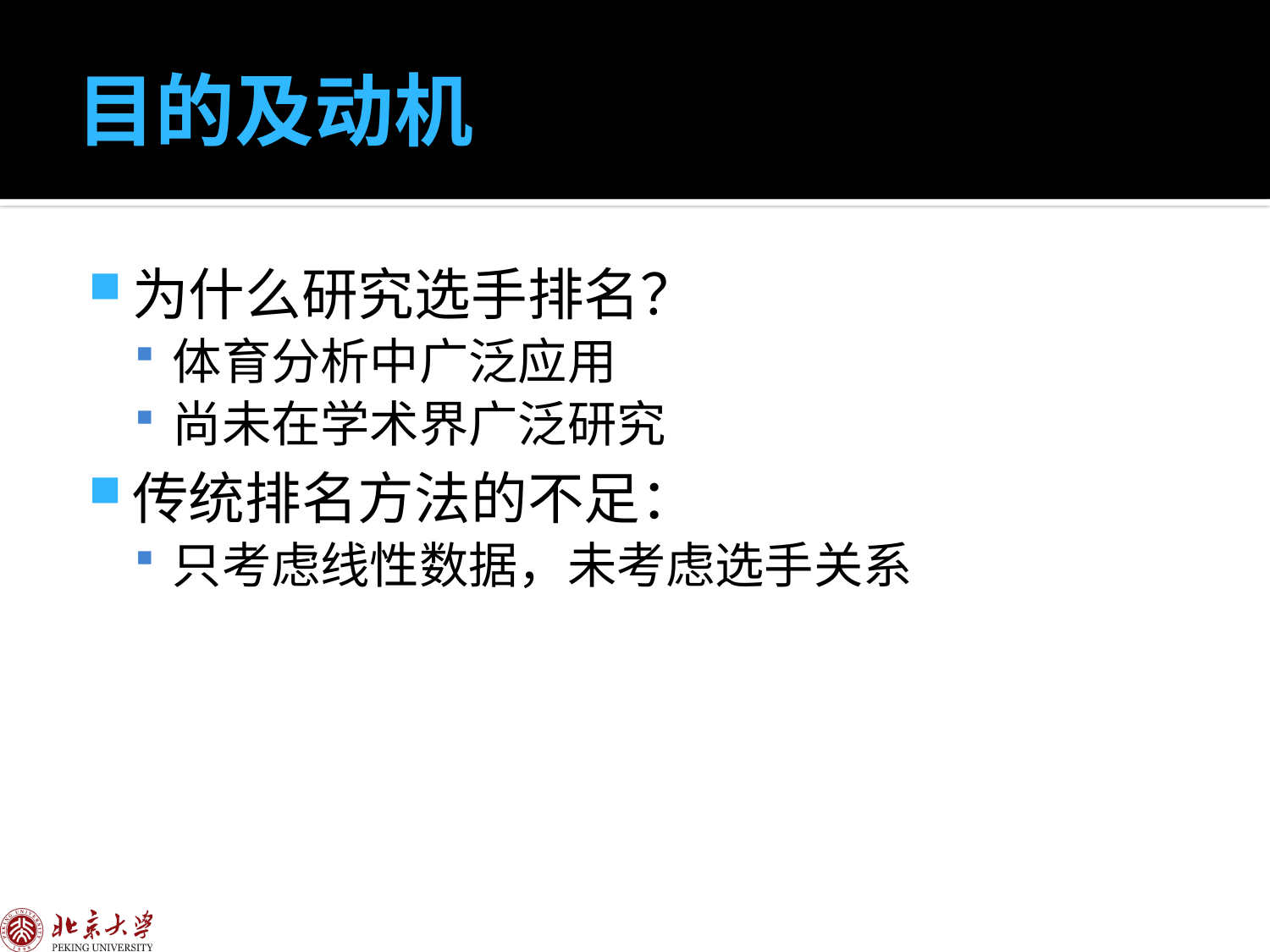

# 目的及动机
为什么研究选手排名？
体育分析中广泛应用
尚未在学术界广泛研究
传统排名方法的不足：
只考虑线性数据，未考虑选手关系